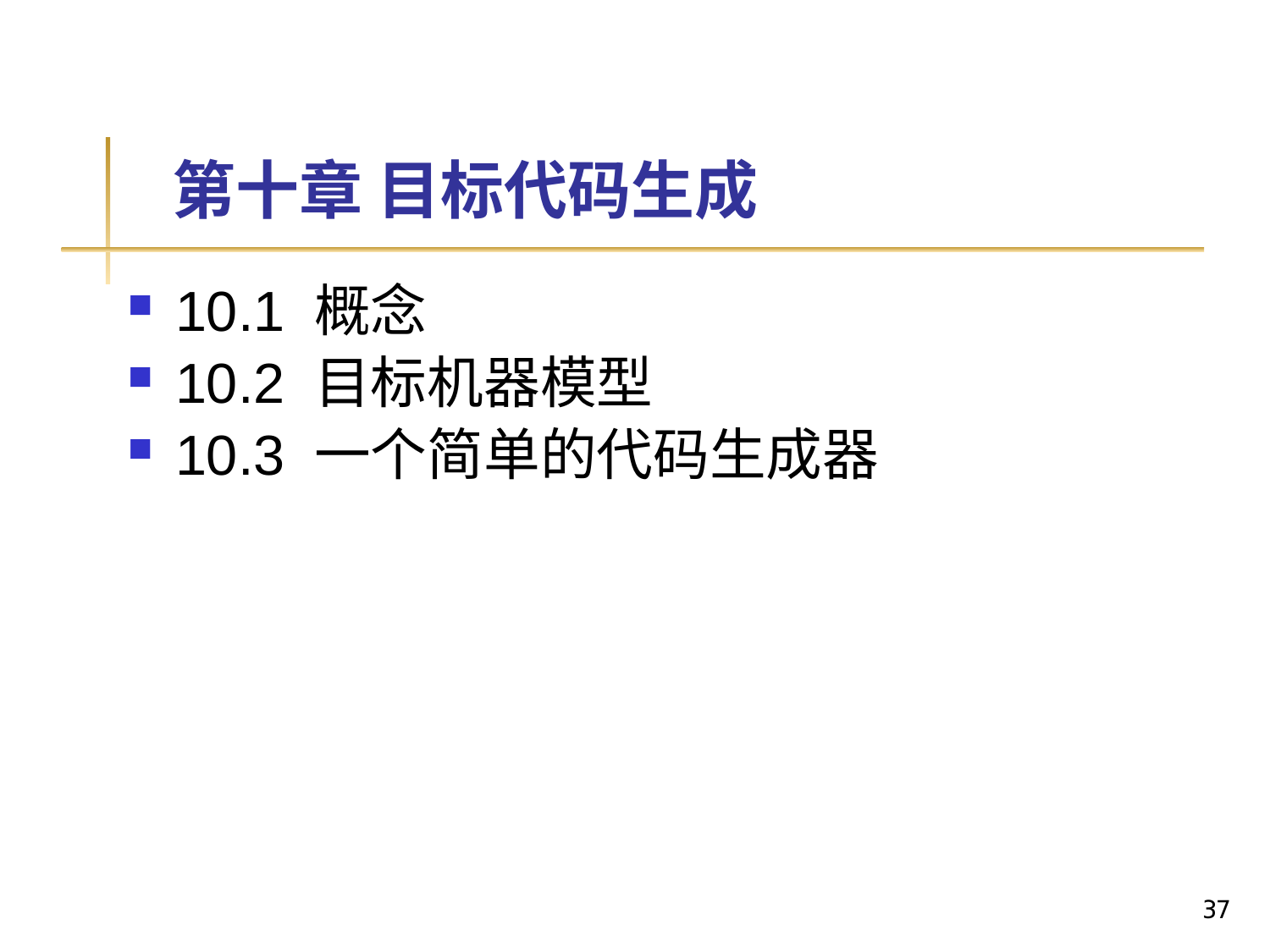

# 第十章 目标代码生成
10.1 概念
10.2 目标机器模型
10.3 一个简单的代码生成器
37